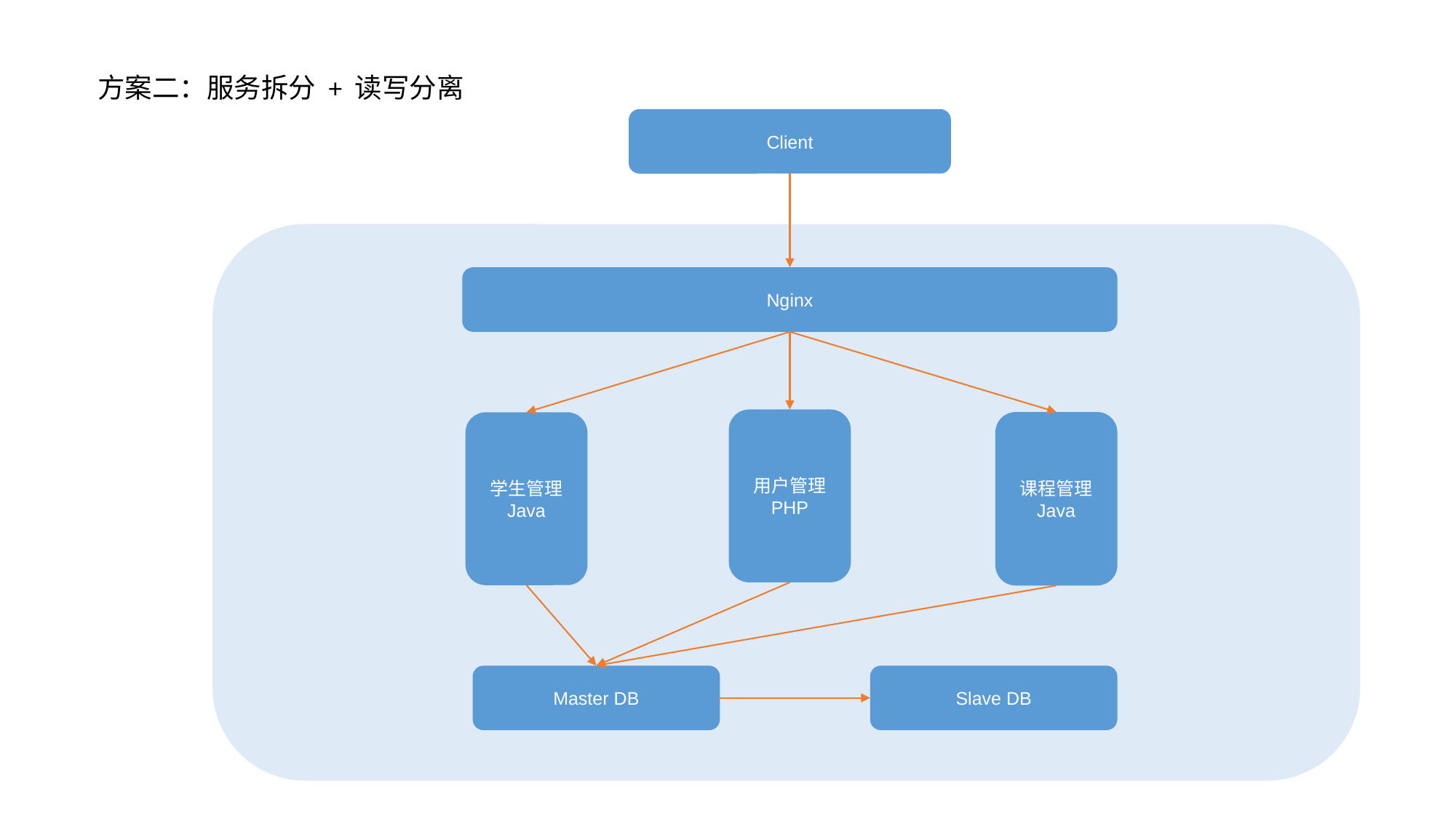

方案二：服务拆分 + 读写分离
Client

Nginx
用户管理
PHP
课程管理
Java
学生管理
Java
Master DB
Slave DB